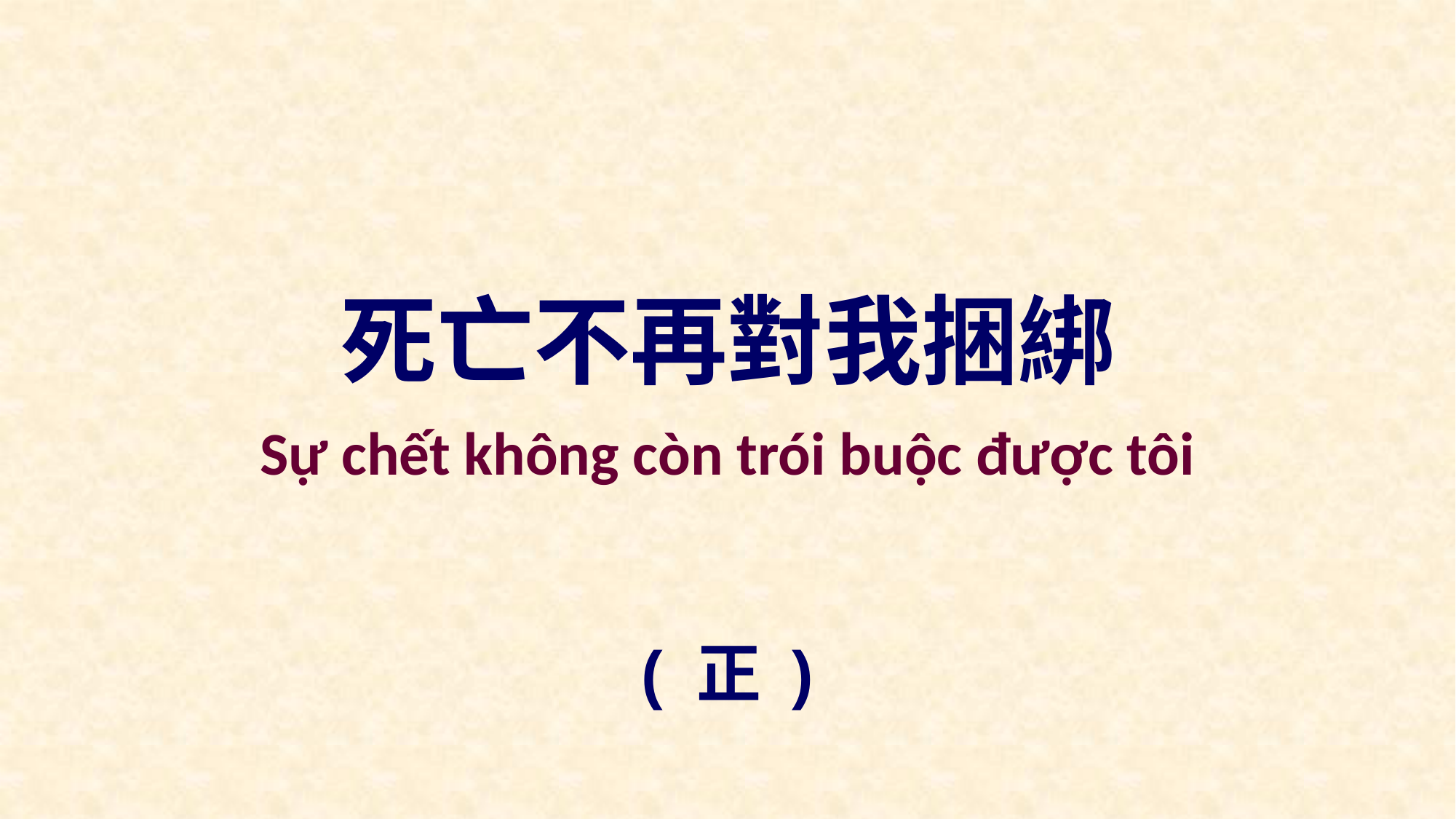

死亡不再對我捆綁
Sự chết không còn trói buộc được tôi
( 正 )